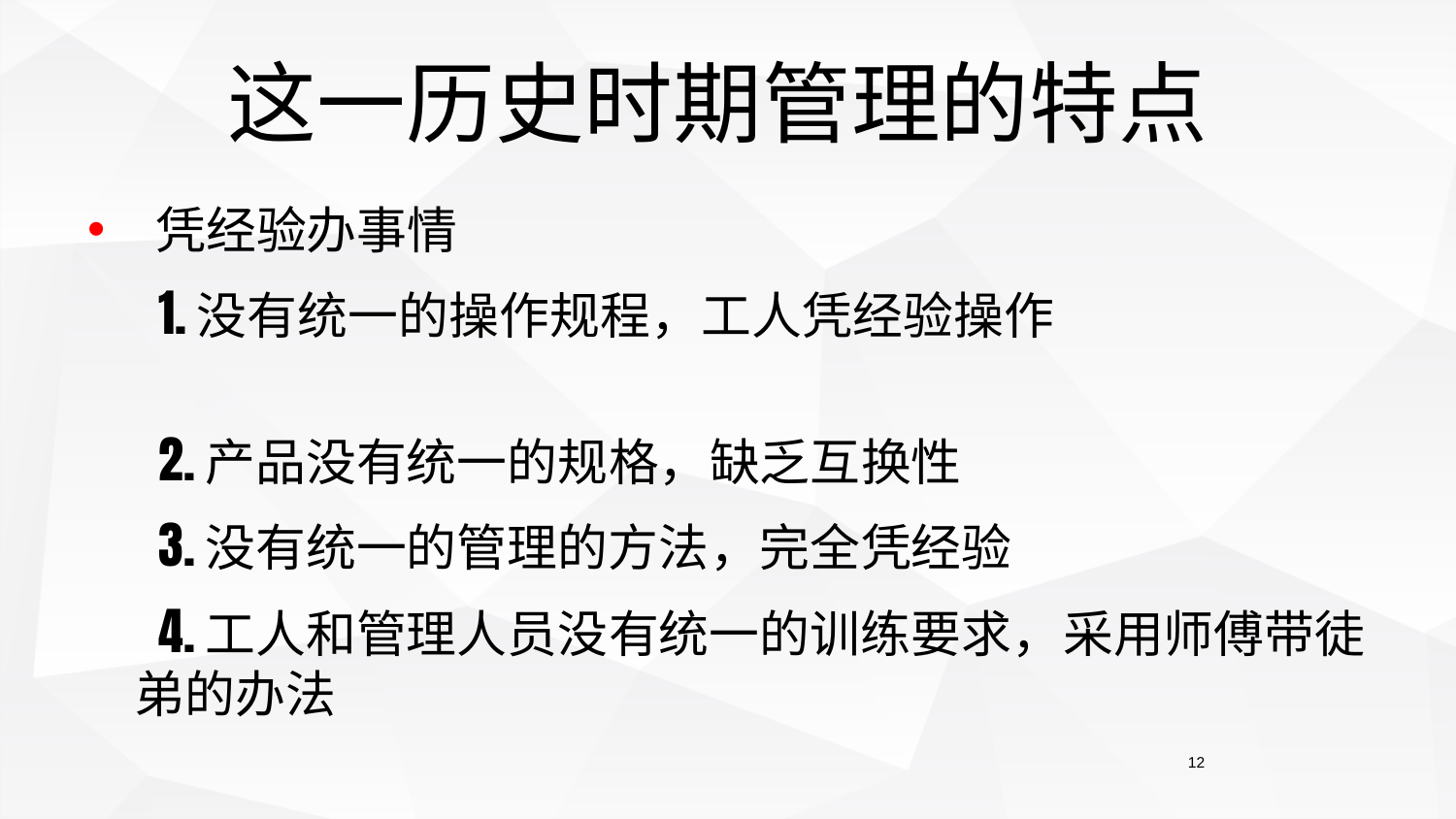

# 这一历史时期管理的特点
 凭经验办事情
      1.没有统一的操作规程，工人凭经验操作
      2.产品没有统一的规格，缺乏互换性
      3.没有统一的管理的方法，完全凭经验
      4.工人和管理人员没有统一的训练要求，采用师傅带徒弟的办法
12